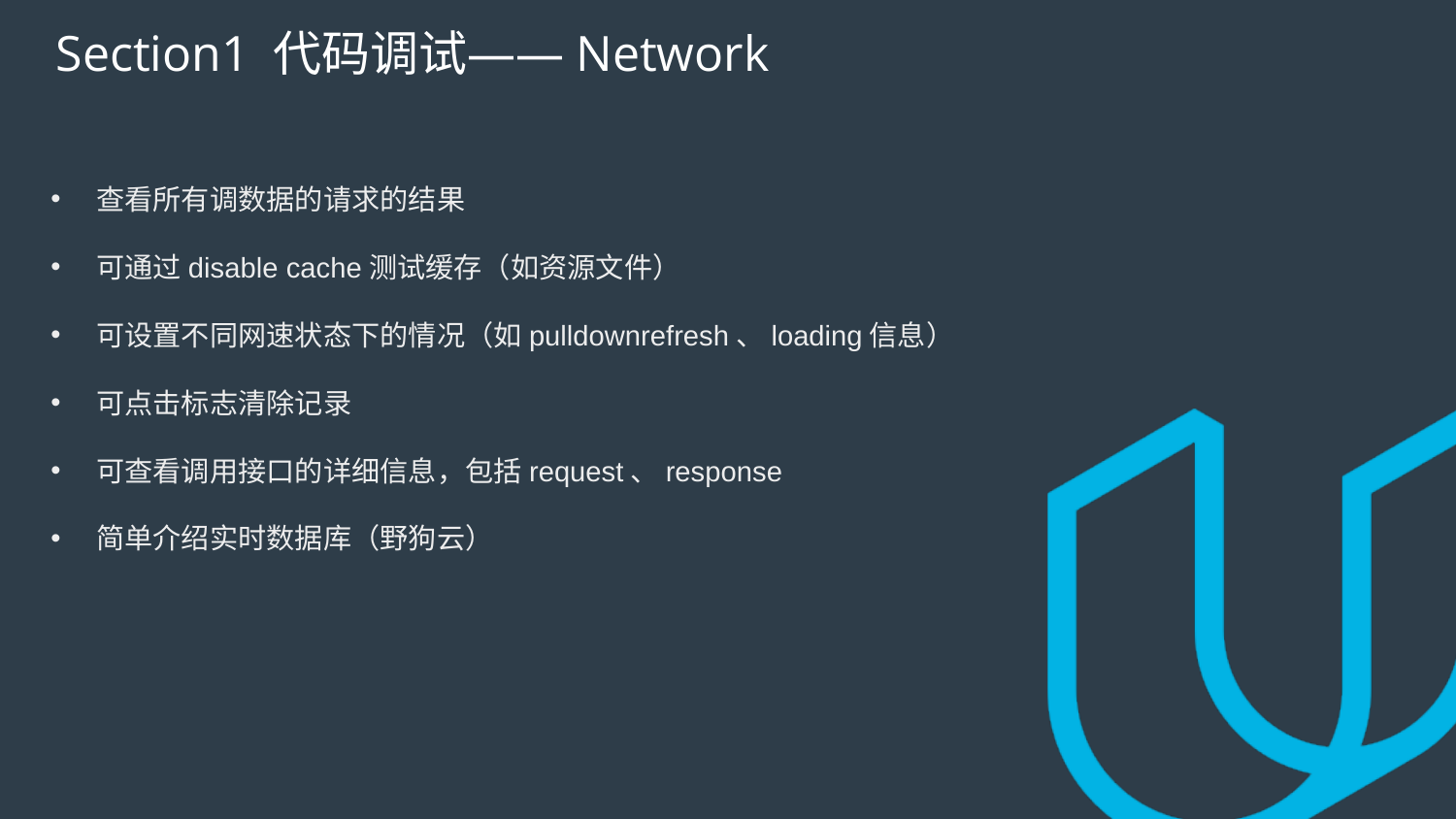

# Section1 代码调试——Network
查看所有调数据的请求的结果
可通过disable cache测试缓存（如资源文件）
可设置不同网速状态下的情况（如pulldownrefresh、loading信息）
可点击🚫标志清除记录
可查看调用接口的详细信息，包括request、response
简单介绍实时数据库（野狗云）